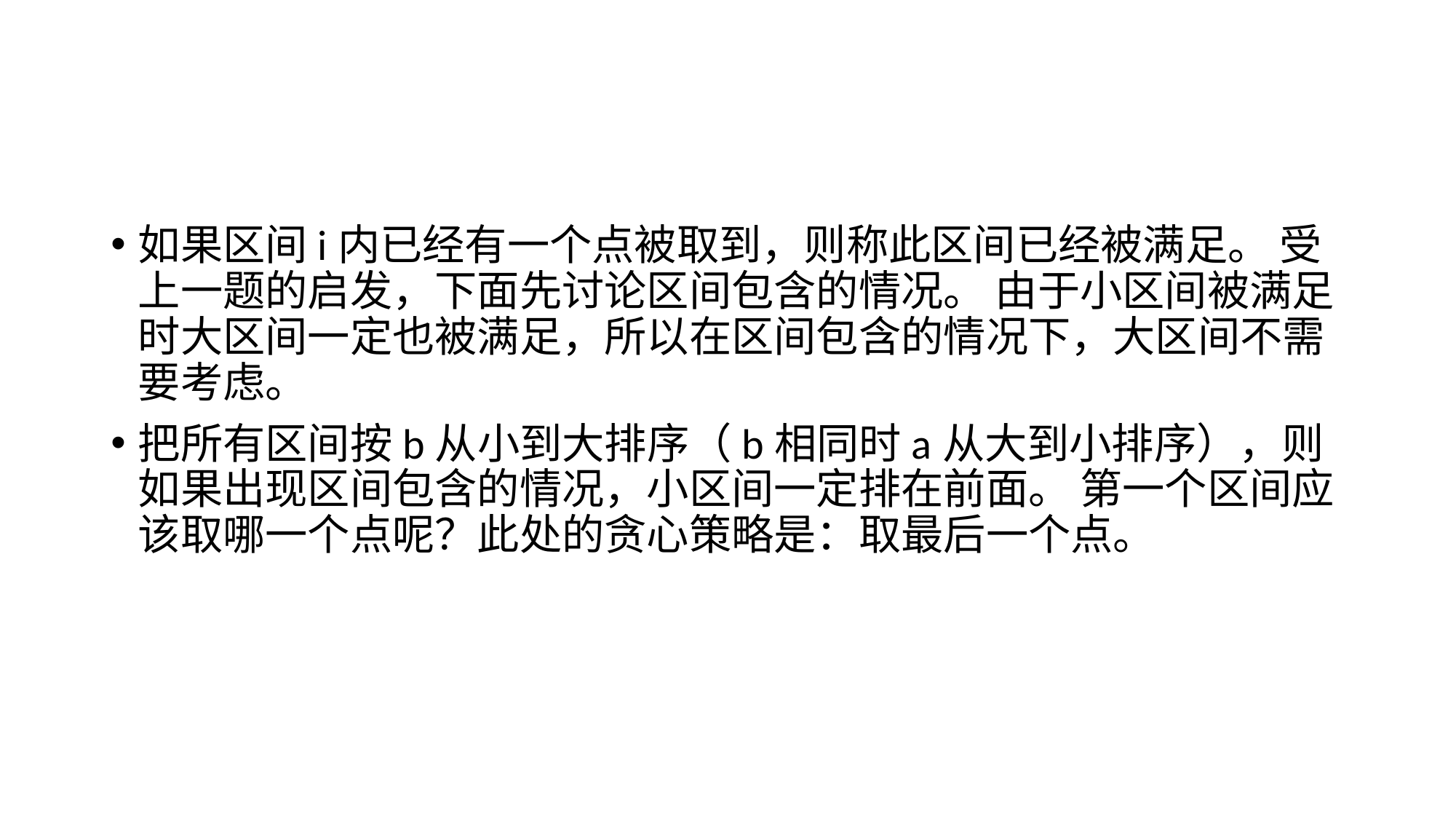

#
如果区间i内已经有一个点被取到，则称此区间已经被满足。 受上一题的启发，下面先讨论区间包含的情况。 由于小区间被满足时大区间一定也被满足，所以在区间包含的情况下，大区间不需要考虑。
把所有区间按b从小到大排序（b相同时a从大到小排序），则如果出现区间包含的情况，小区间一定排在前面。 第一个区间应该取哪一个点呢？此处的贪心策略是：取最后一个点。